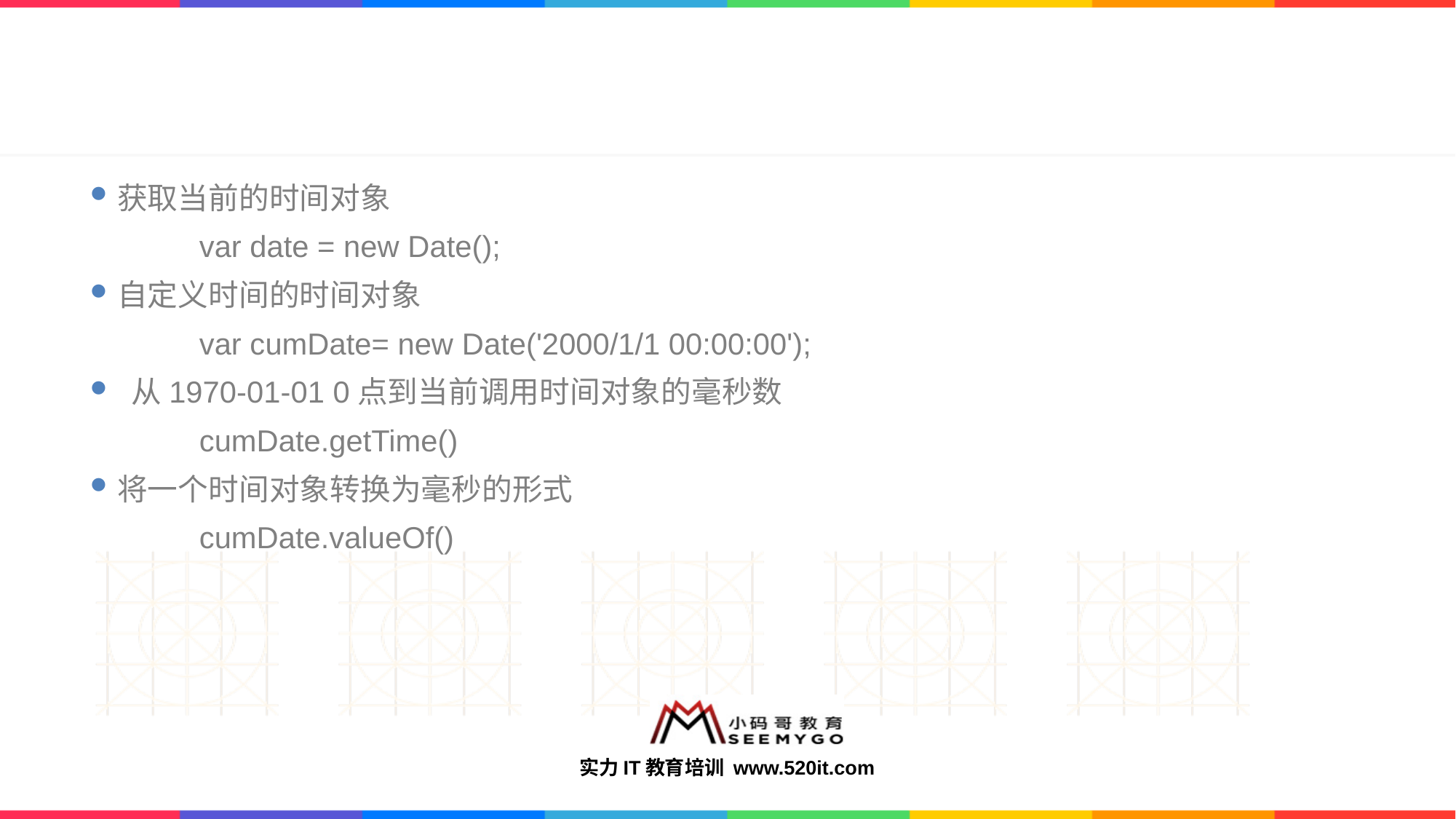

#
获取当前的时间对象
	var date = new Date();
自定义时间的时间对象
	var cumDate= new Date('2000/1/1 00:00:00');
 从1970-01-01 0点到当前调用时间对象的毫秒数
	cumDate.getTime()
将一个时间对象转换为毫秒的形式
	cumDate.valueOf()